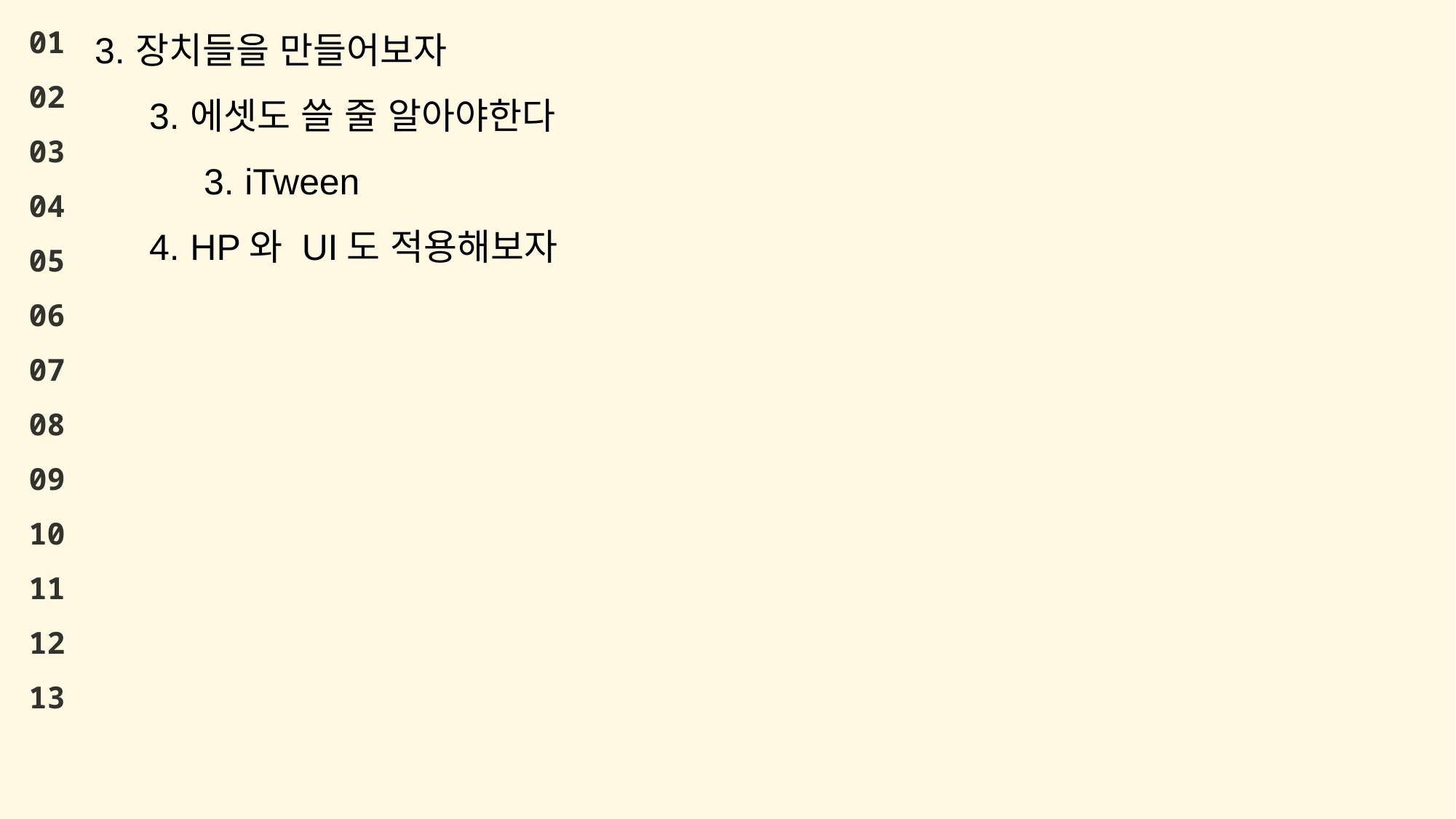

01
02
03
04
05
06
07
08
09
10
11
12
13
장치들을 만들어보자
에셋도 쓸 줄 알아야한다
iTween
HP와 UI도 적용해보자